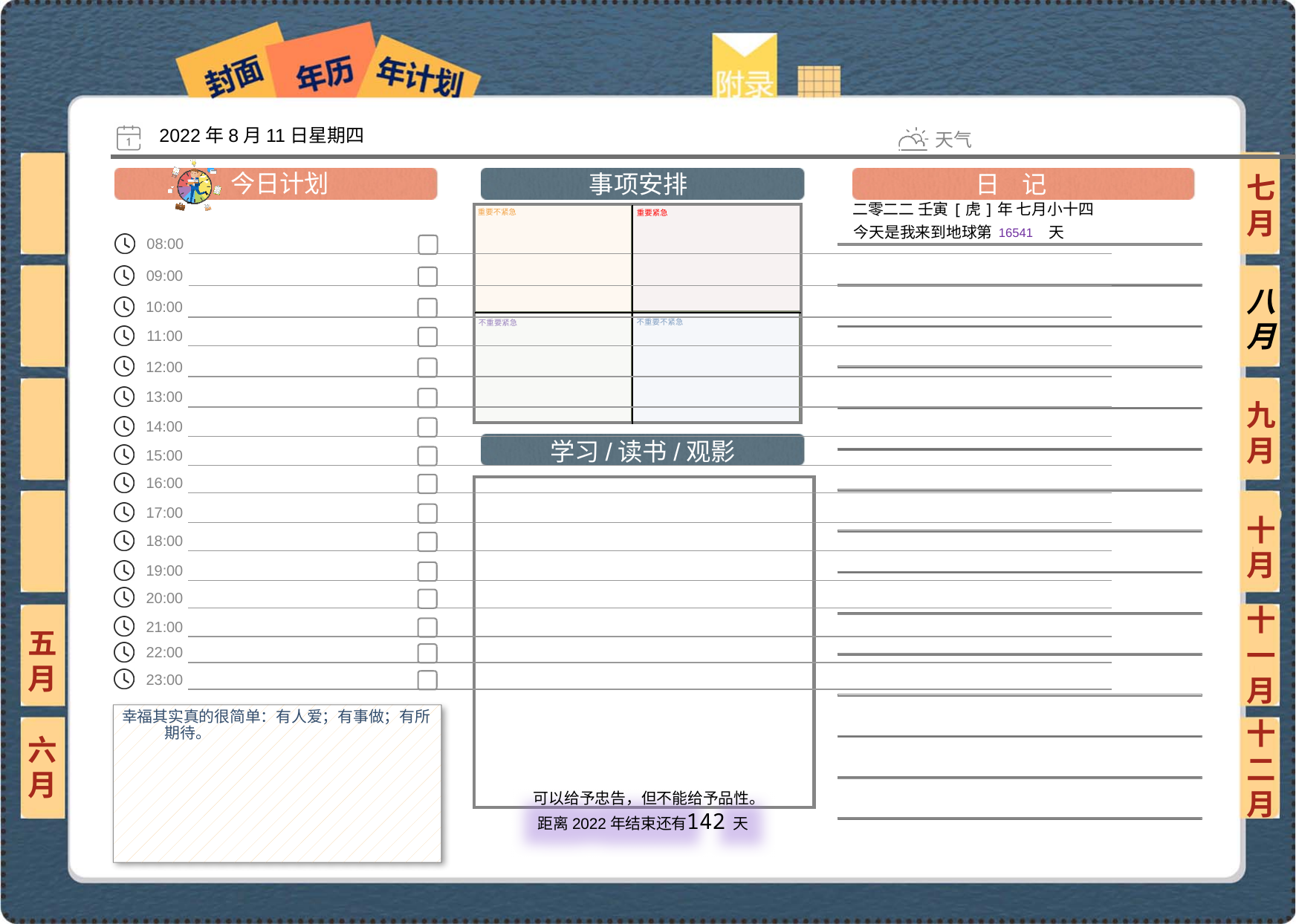

2022年8月11日星期四
七月
二零二二 壬寅[虎]年 七月小十四
16541
八月
九月
十月
十一月
五月
幸福其实真的很简单：有人爱；有事做；有所期待。

六月
十二月
142
 可以给予忠告，但不能给予品性。